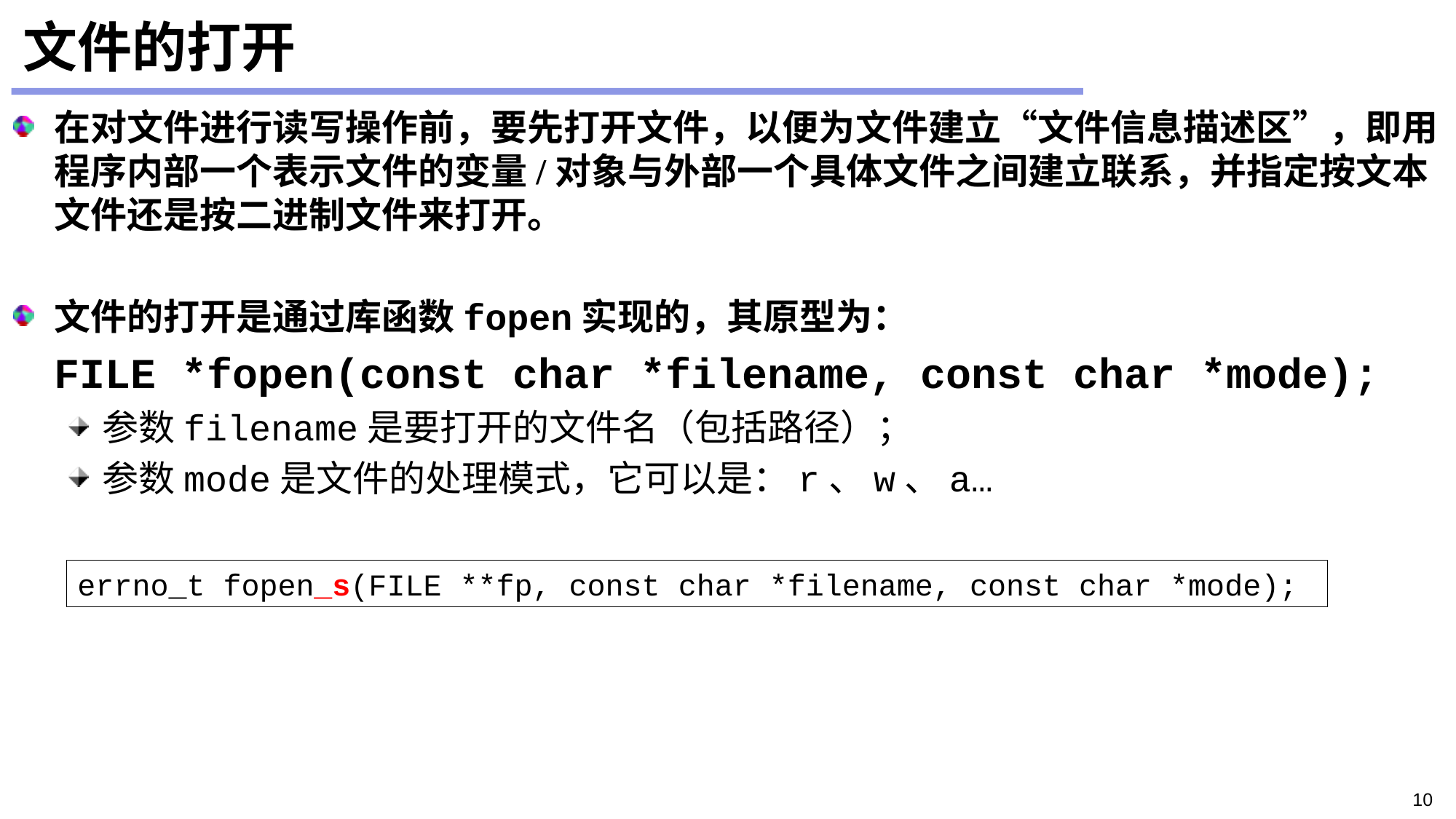

# 文件的打开
在对文件进行读写操作前，要先打开文件，以便为文件建立“文件信息描述区”，即用程序内部一个表示文件的变量/对象与外部一个具体文件之间建立联系，并指定按文本文件还是按二进制文件来打开。

文件的打开是通过库函数fopen实现的，其原型为：
	FILE *fopen(const char *filename, const char *mode);
参数filename是要打开的文件名（包括路径）；
参数mode是文件的处理模式，它可以是：r、w、a…
errno_t fopen_s(FILE **fp, const char *filename, const char *mode);
10